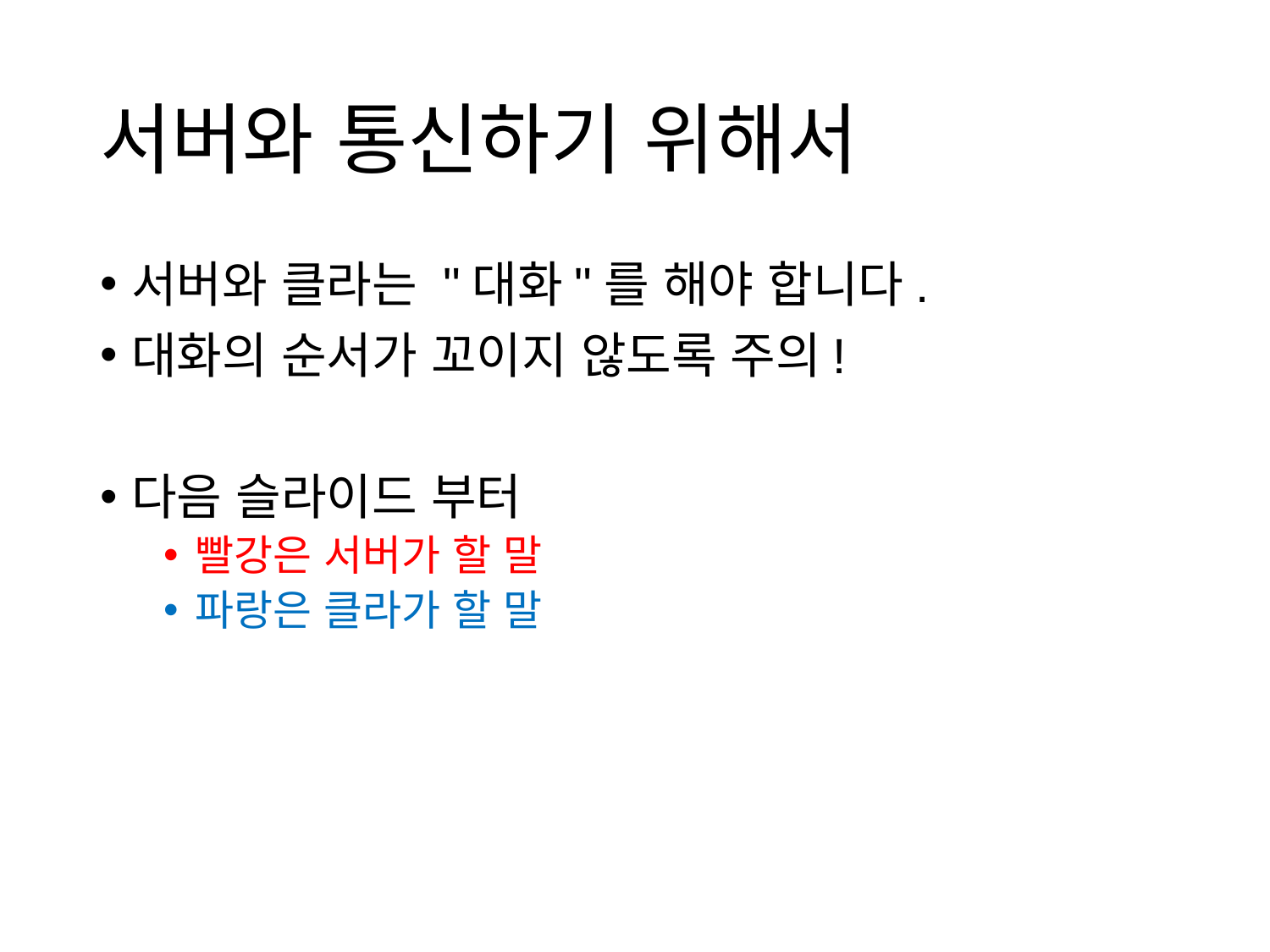

# 서버와 통신하기 위해서
서버와 클라는 "대화"를 해야 합니다.
대화의 순서가 꼬이지 않도록 주의!

다음 슬라이드 부터
빨강은 서버가 할 말
파랑은 클라가 할 말